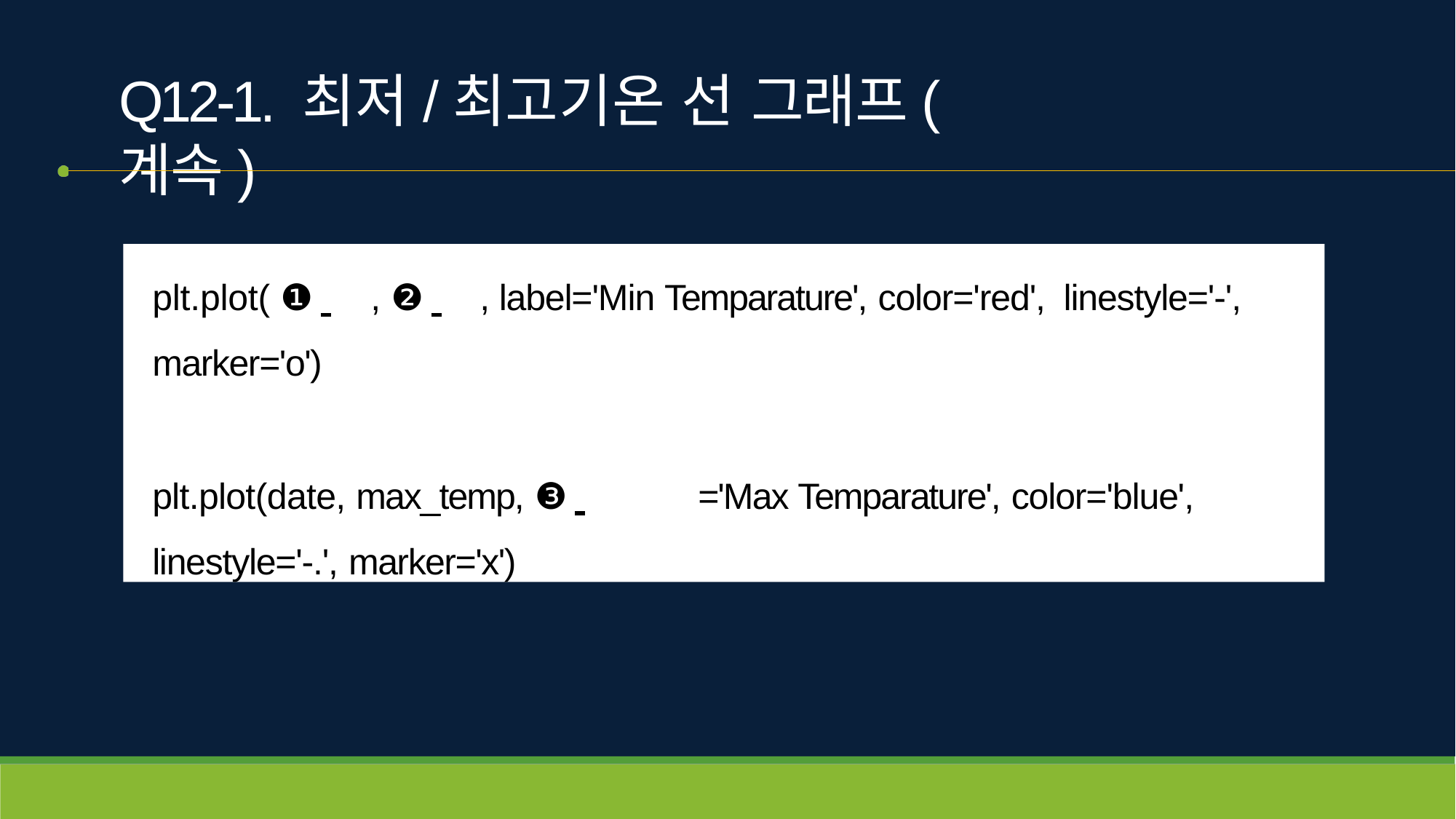

# Q12-1. 최저/최고기온 선 그래프(계속)

plt.plot( ❶ 	, ❷ 	, label='Min Temparature', color='red',  linestyle='-', marker='o')

plt.plot(date, max_temp, ❸ 	='Max Temparature', color='blue',  linestyle='-.', marker='x')